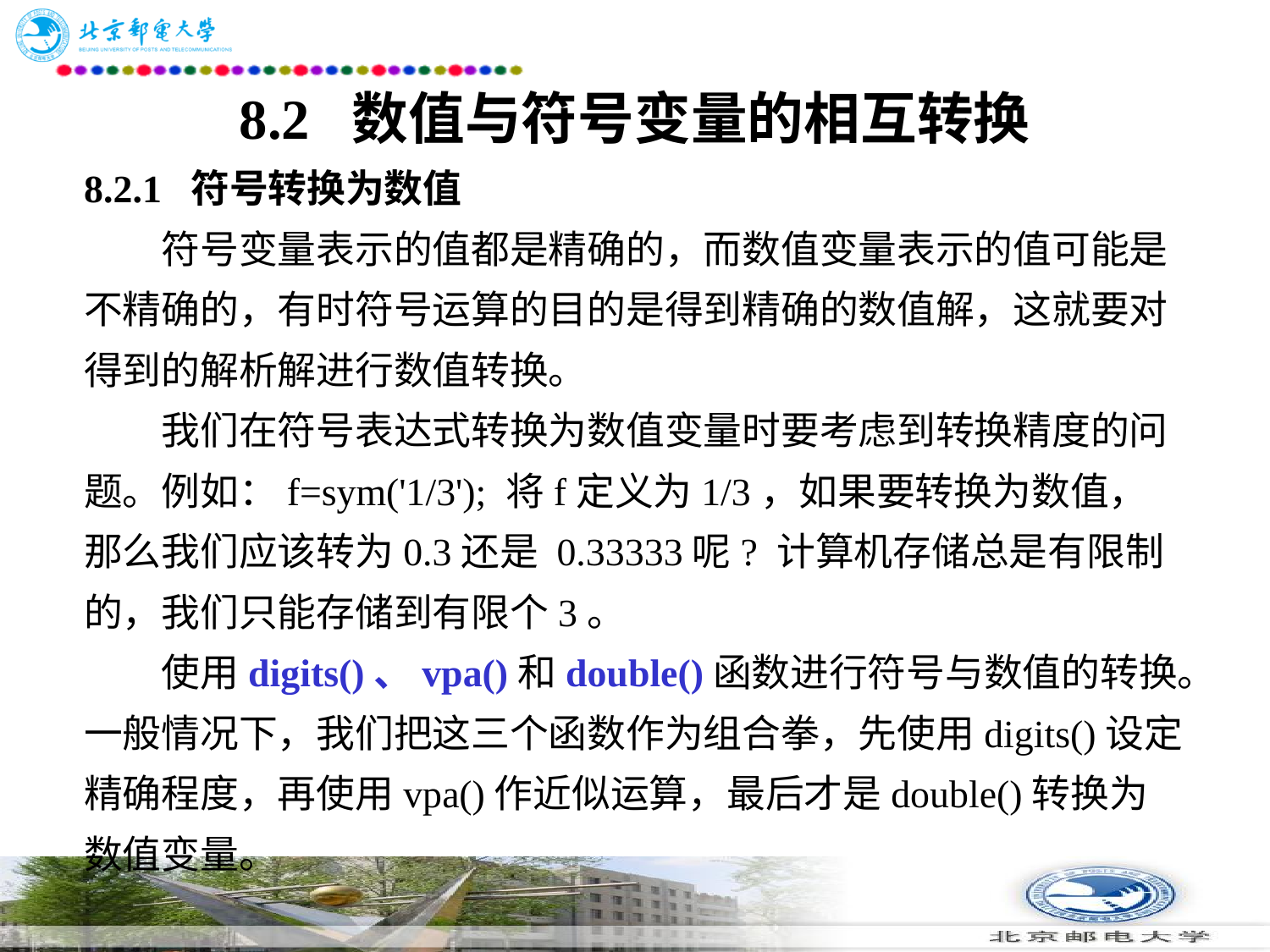

# 8.2  数值与符号变量的相互转换 8.2.1  符号转换为数值 　　符号变量表示的值都是精确的，而数值变量表示的值可能是不精确的，有时符号运算的目的是得到精确的数值解，这就要对得到的解析解进行数值转换。 　　我们在符号表达式转换为数值变量时要考虑到转换精度的问题。例如：f=sym('1/3'); 将f定义为1/3，如果要转换为数值，那么我们应该转为0.3还是 0.33333呢? 计算机存储总是有限制的，我们只能存储到有限个3。 　　使用digits()、vpa()和double()函数进行符号与数值的转换。一般情况下，我们把这三个函数作为组合拳，先使用digits()设定精确程度，再使用vpa()作近似运算，最后才是double()转换为数值变量。